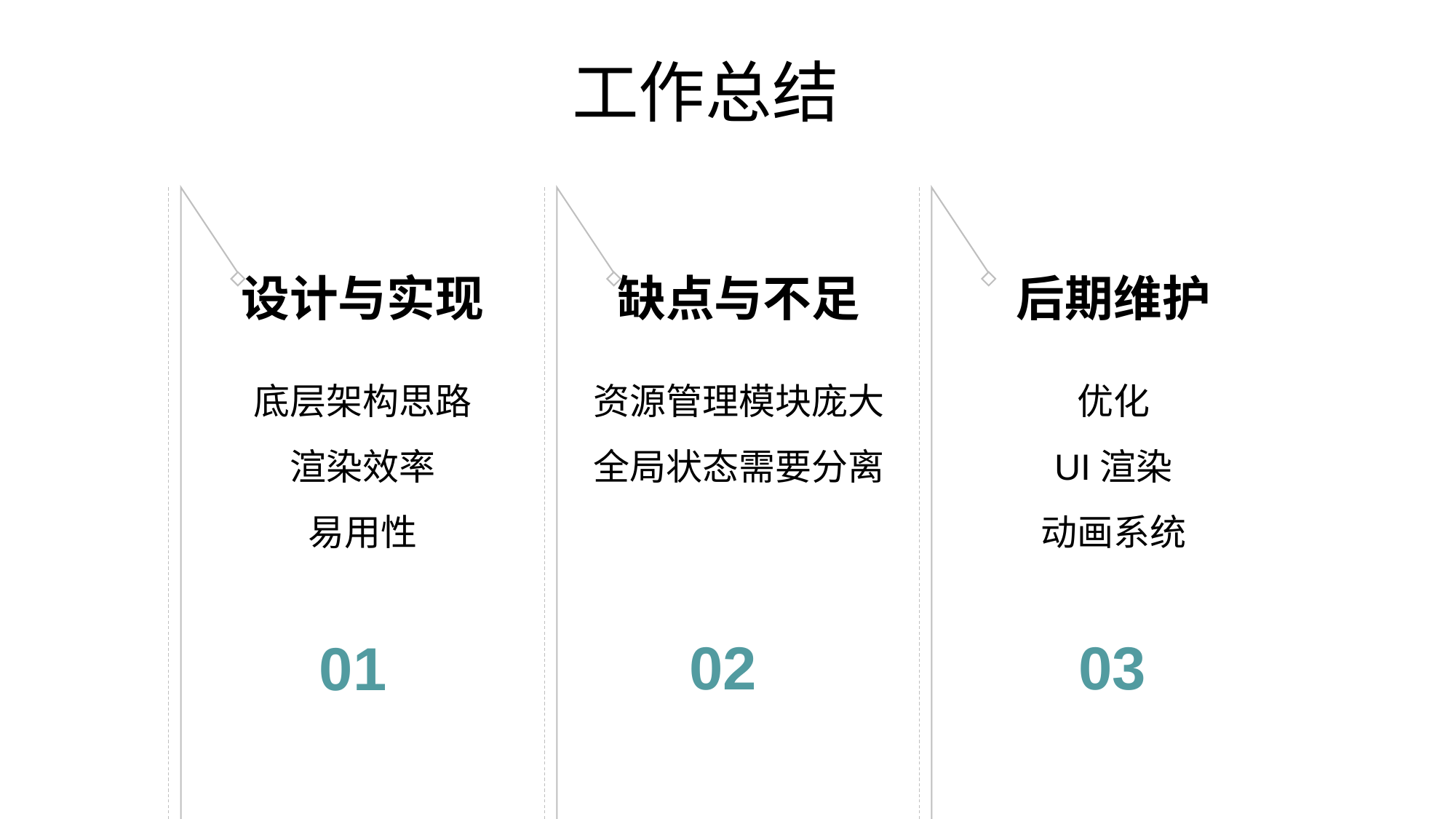

工作总结

设计与实现

底层架构思路
渲染效率
易用性
01

缺点与不足

资源管理模块庞大
全局状态需要分离
02

后期维护

优化
UI渲染
动画系统
03